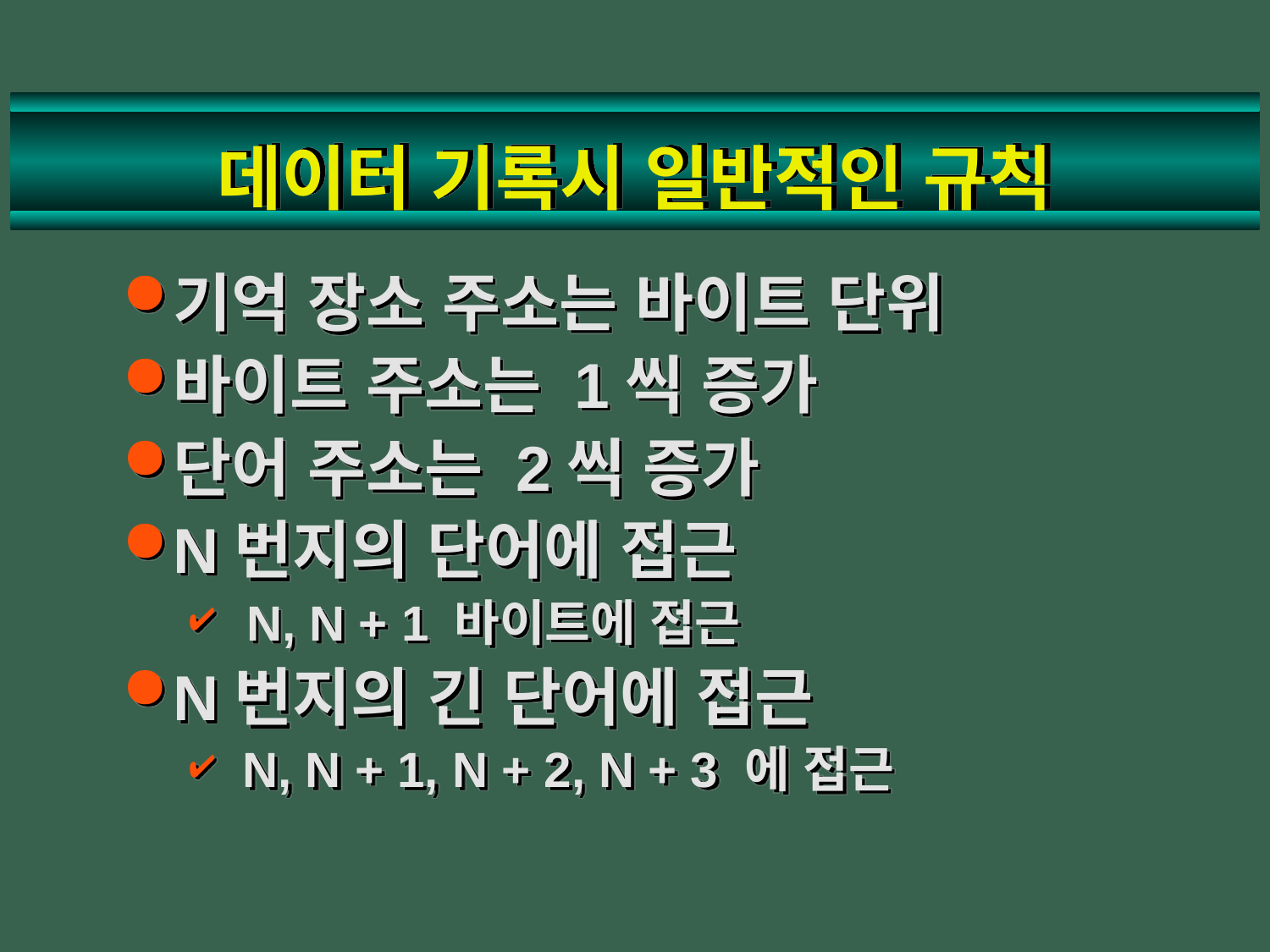

# 데이터 기록시 일반적인 규칙
기억 장소 주소는 바이트 단위
바이트 주소는 1씩 증가
단어 주소는 2씩 증가
N번지의 단어에 접근
  N, N + 1 바이트에 접근
N번지의 긴 단어에 접근
 N, N + 1, N + 2, N + 3 에 접근